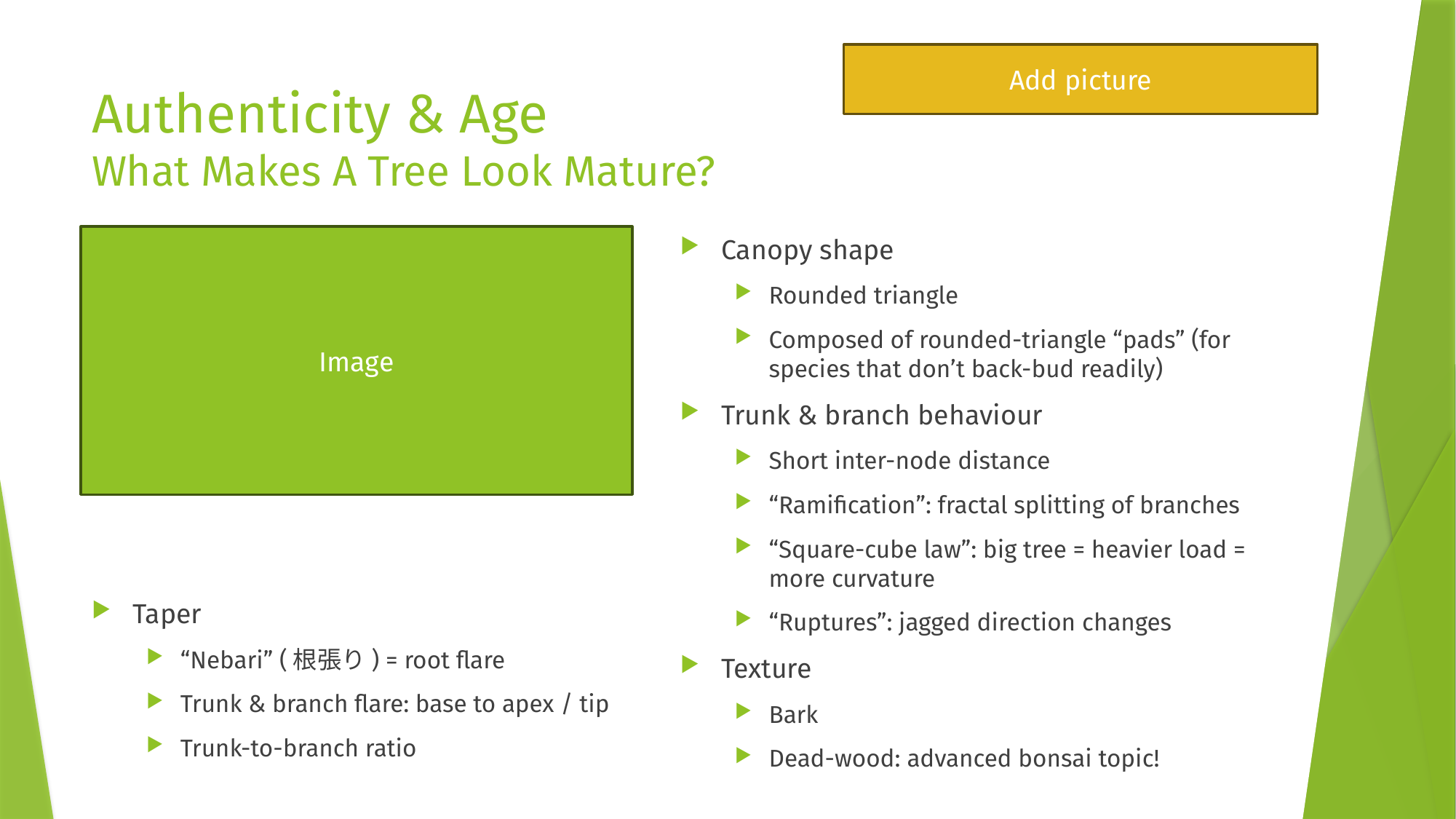

Add picture
# Authenticity & Age What Makes A Tree Look Mature?
Image
Canopy shape
Rounded triangle
Composed of rounded-triangle “pads” (for species that don’t back-bud readily)
Trunk & branch behaviour
Short inter-node distance
“Ramification”: fractal splitting of branches
“Square-cube law”: big tree = heavier load = more curvature
“Ruptures”: jagged direction changes
Texture
Bark
Dead-wood: advanced bonsai topic!
Taper
“Nebari” (根張り) = root flare
Trunk & branch flare: base to apex / tip
Trunk-to-branch ratio